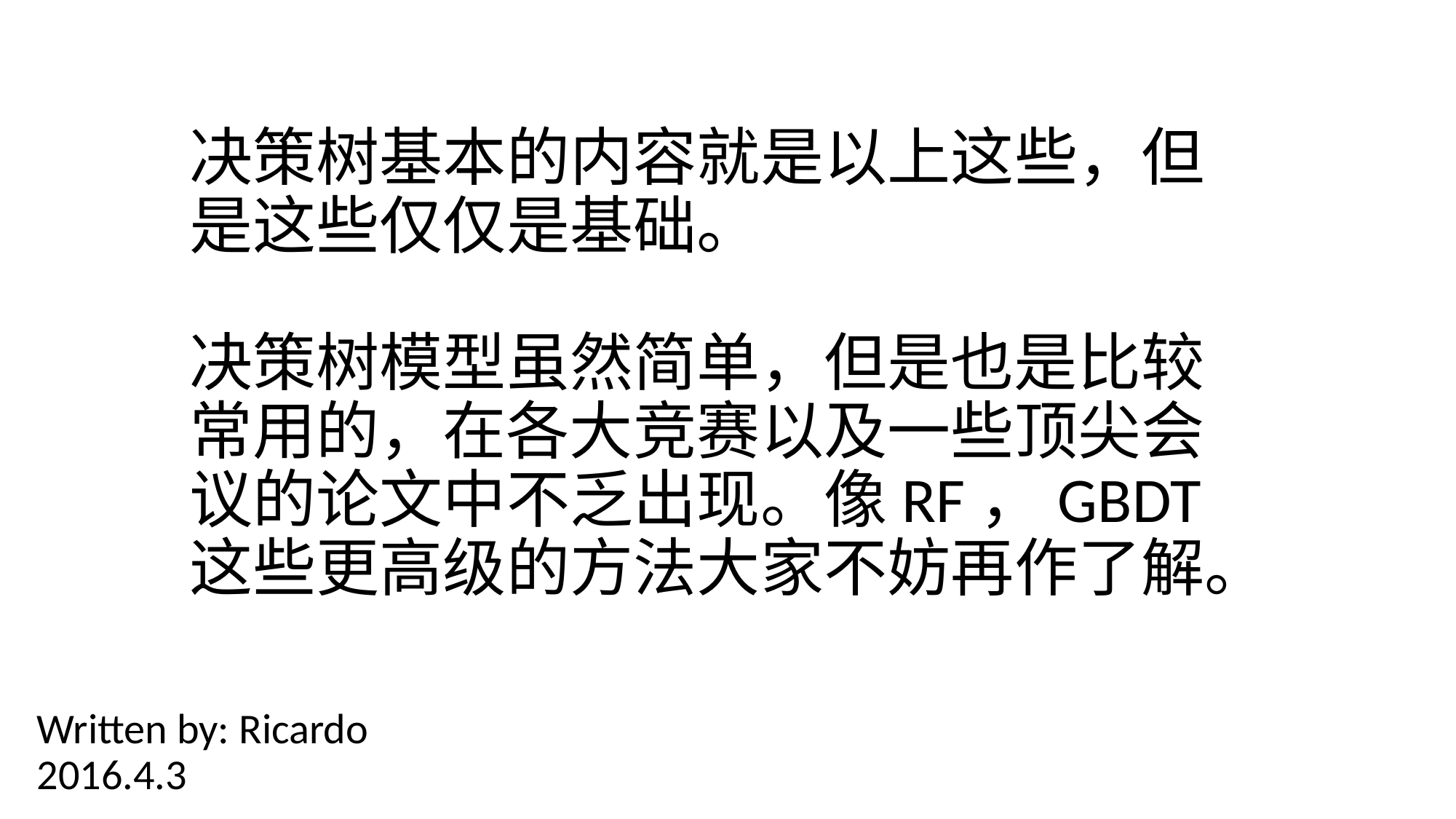

# 决策树基本的内容就是以上这些，但是这些仅仅是基础。 决策树模型虽然简单，但是也是比较常用的，在各大竞赛以及一些顶尖会议的论文中不乏出现。像RF，GBDT这些更高级的方法大家不妨再作了解。
Written by: Ricardo
2016.4.3